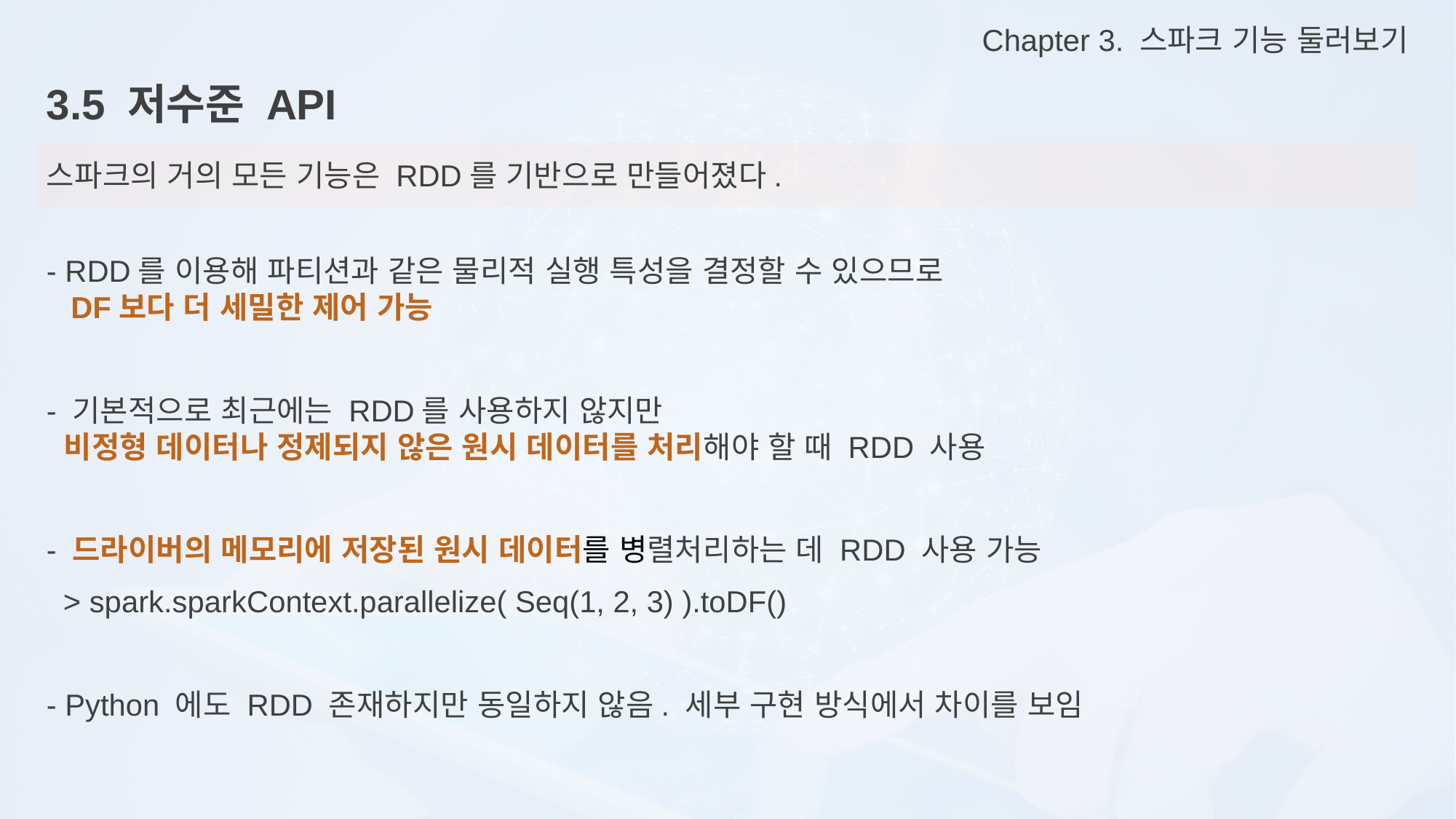

Chapter 3. 스파크 기능 둘러보기
3.5 저수준 API
스파크의 거의 모든 기능은 RDD를 기반으로 만들어졌다.
- RDD를 이용해 파티션과 같은 물리적 실행 특성을 결정할 수 있으므로
  DF보다 더 세밀한 제어 가능

- 기본적으로 최근에는 RDD를 사용하지 않지만
  비정형 데이터나 정제되지 않은 원시 데이터를 처리해야 할 때 RDD 사용

- 드라이버의 메모리에 저장된 원시 데이터를 병렬처리하는 데 RDD 사용 가능
  > spark.sparkContext.parallelize( Seq(1, 2, 3) ).toDF()

- Python 에도 RDD 존재하지만 동일하지 않음. 세부 구현 방식에서 차이를 보임